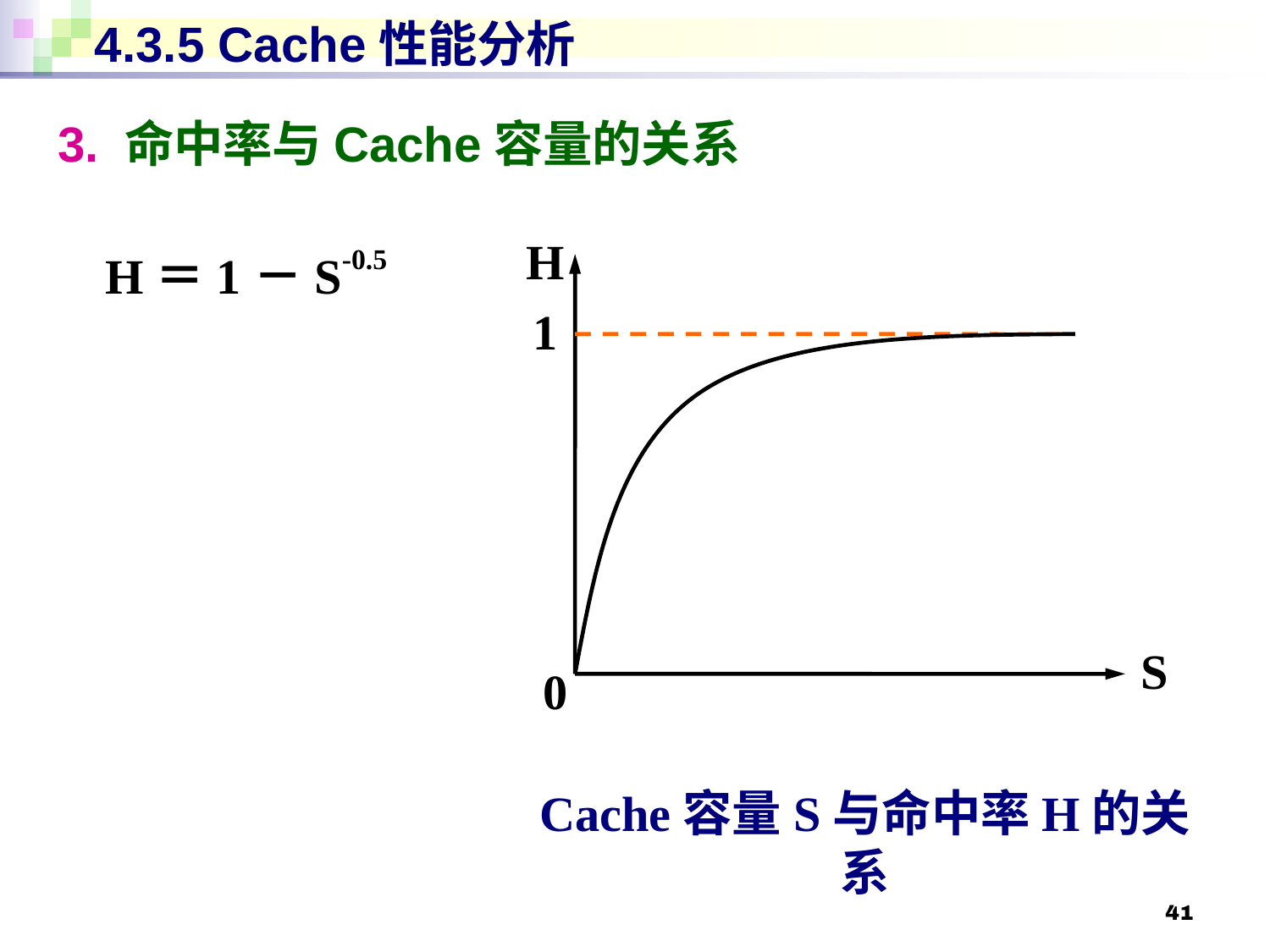

# 4.3.5 Cache性能分析
3. 命中率与Cache容量的关系

	H＝1－S-0.5
H

1

S
0

Cache容量S与命中率H的关系
41